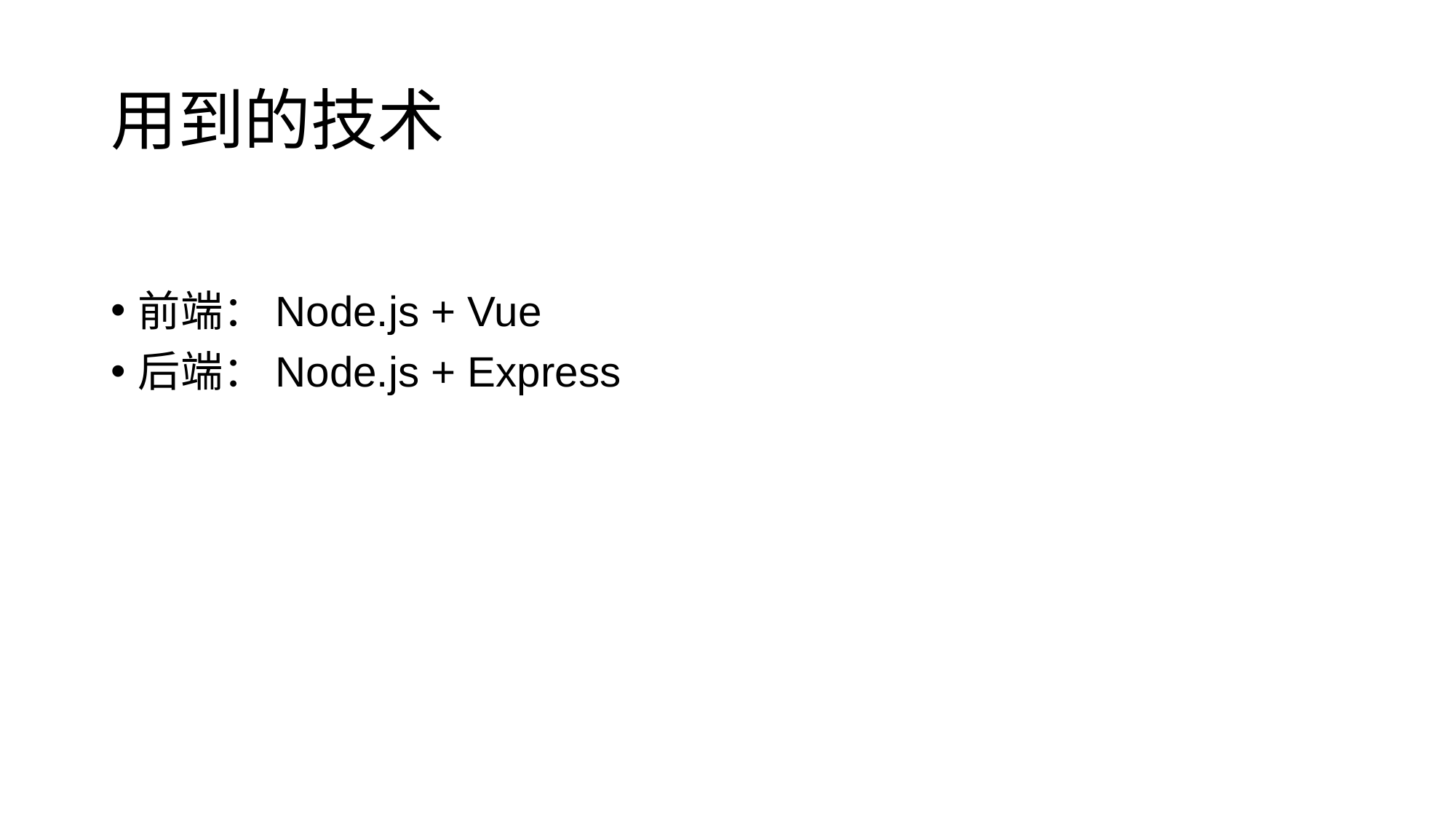

# 用到的技术

前端：Node.js + Vue
后端：Node.js + Express